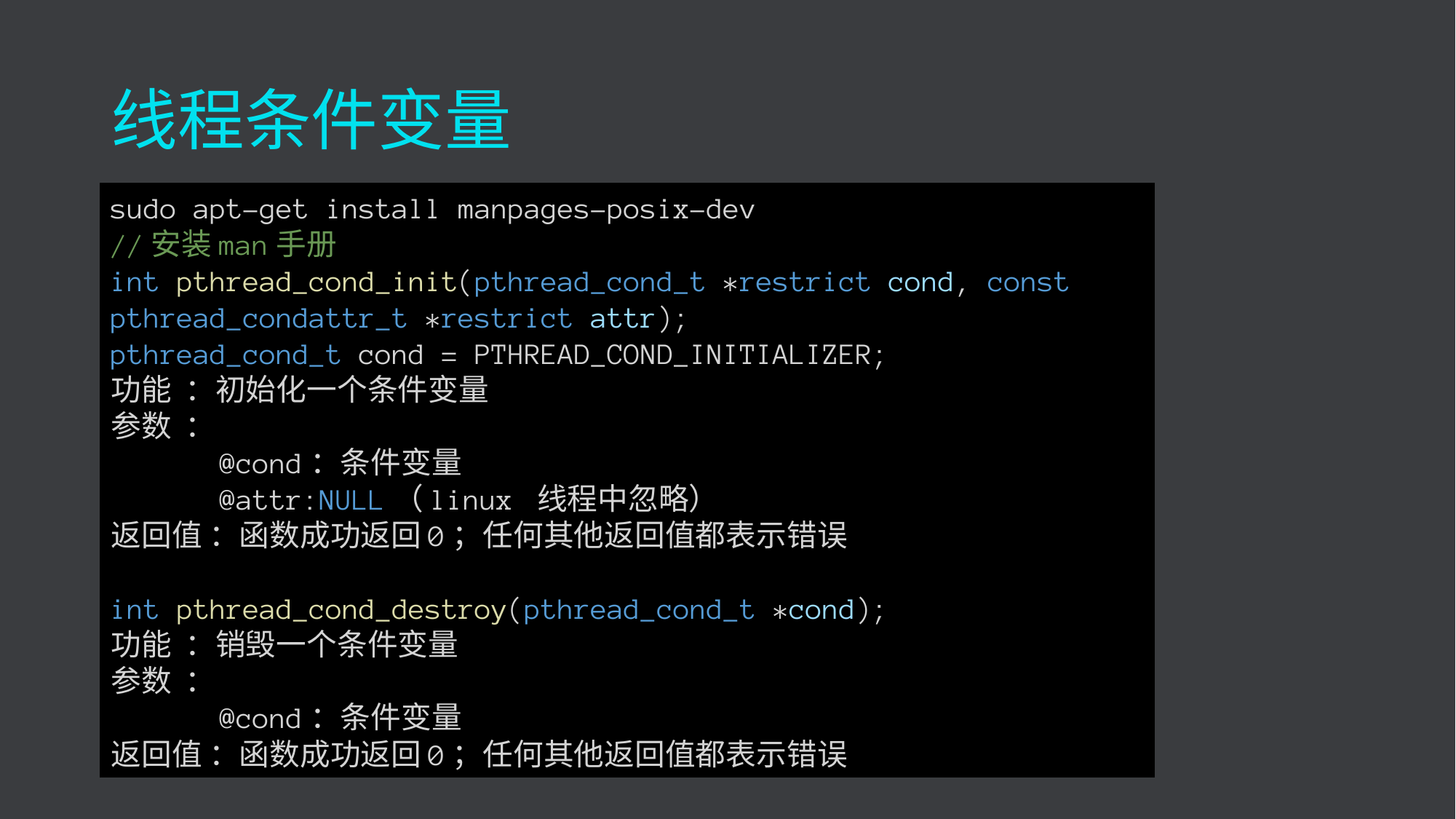

线程条件变量
sudo apt-get install manpages-posix-dev
//安装man手册
int pthread_cond_init(pthread_cond_t *restrict cond, const pthread_condattr_t *restrict attr);
pthread_cond_t cond = PTHREAD_COND_INITIALIZER;
功能  ：初始化一个条件变量
参数  ：
	@cond：条件变量
	@attr:NULL（linux 线程中忽略）
返回值 ：函数成功返回0；任何其他返回值都表示错误
int pthread_cond_destroy(pthread_cond_t *cond);
功能  ：销毁一个条件变量
参数  ：
	@cond：条件变量
返回值 ：函数成功返回0；任何其他返回值都表示错误